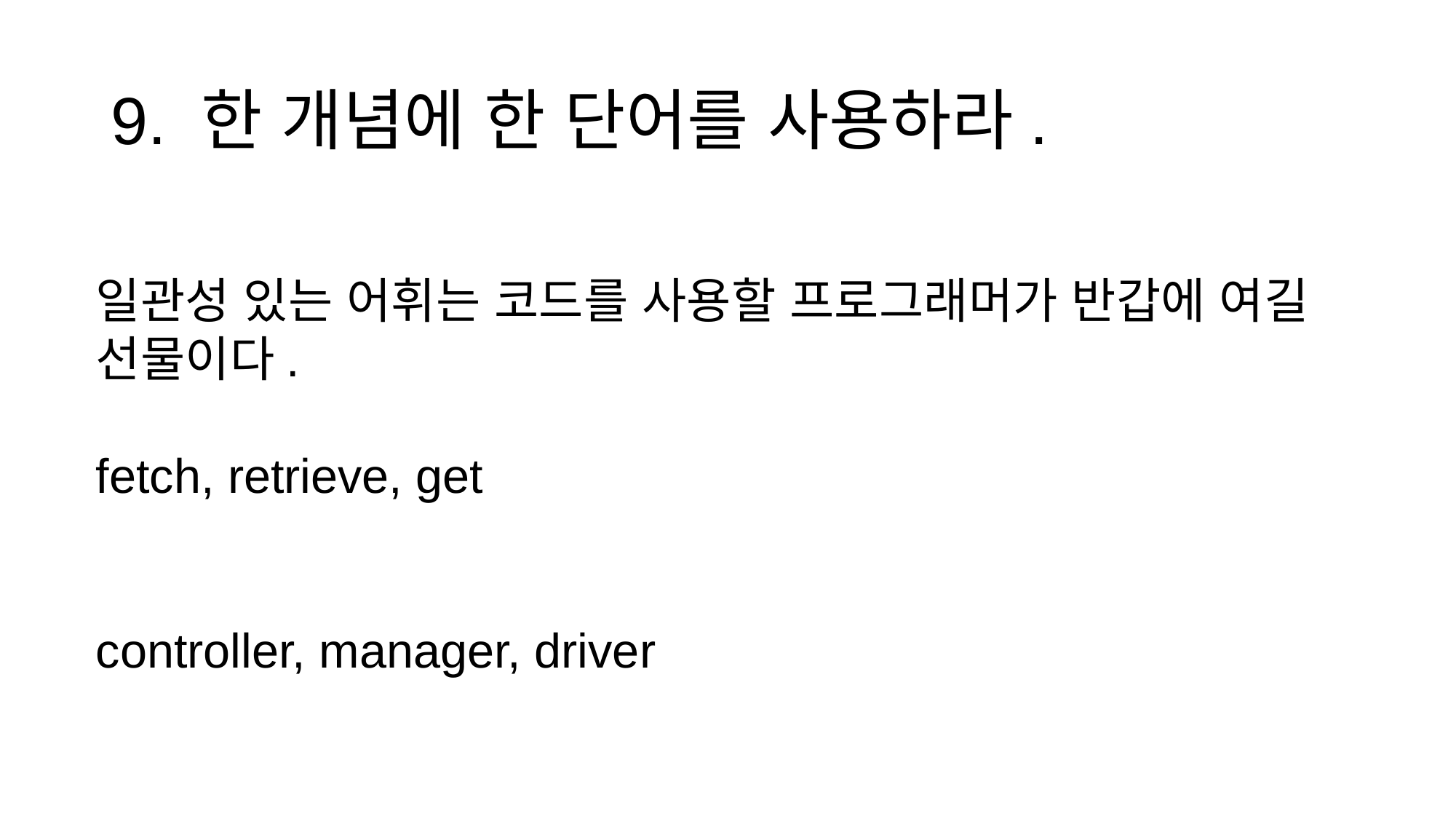

# 9. 한 개념에 한 단어를 사용하라.
일관성 있는 어휘는 코드를 사용할 프로그래머가 반갑에 여길 선물이다.

fetch, retrieve, get

controller, manager, driver